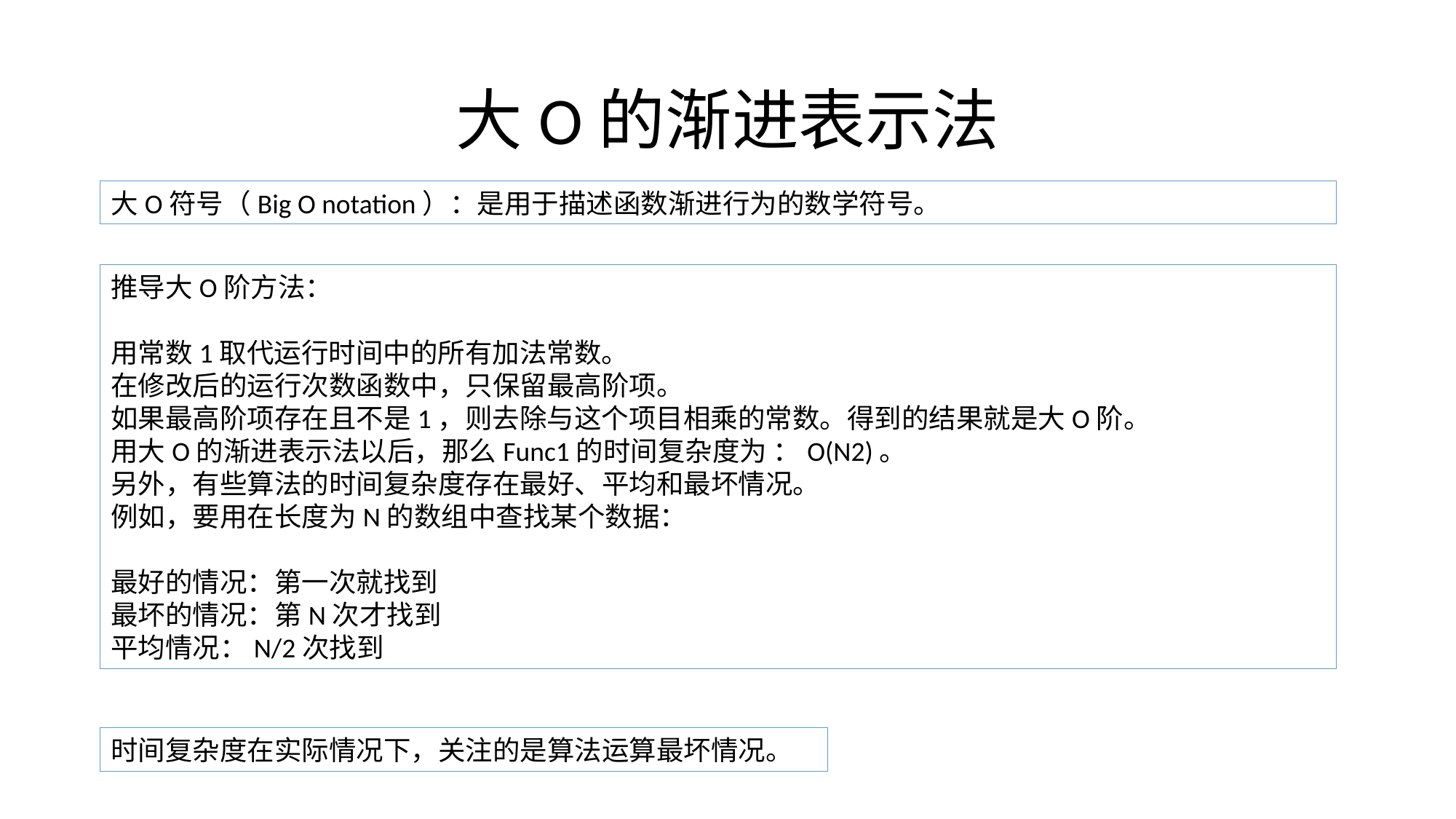

# 大O的渐进表示法
大O符号（Big O notation）：是用于描述函数渐进行为的数学符号。
推导大O阶方法：

用常数1取代运行时间中的所有加法常数。
在修改后的运行次数函数中，只保留最高阶项。
如果最高阶项存在且不是1，则去除与这个项目相乘的常数。得到的结果就是大O阶。
用大O的渐进表示法以后，那么Func1的时间复杂度为 ：O(N2)。
另外，有些算法的时间复杂度存在最好、平均和最坏情况。
例如，要用在长度为N的数组中查找某个数据：

最好的情况：第一次就找到
最坏的情况：第N次才找到
平均情况：N/2次找到
时间复杂度在实际情况下，关注的是算法运算最坏情况。